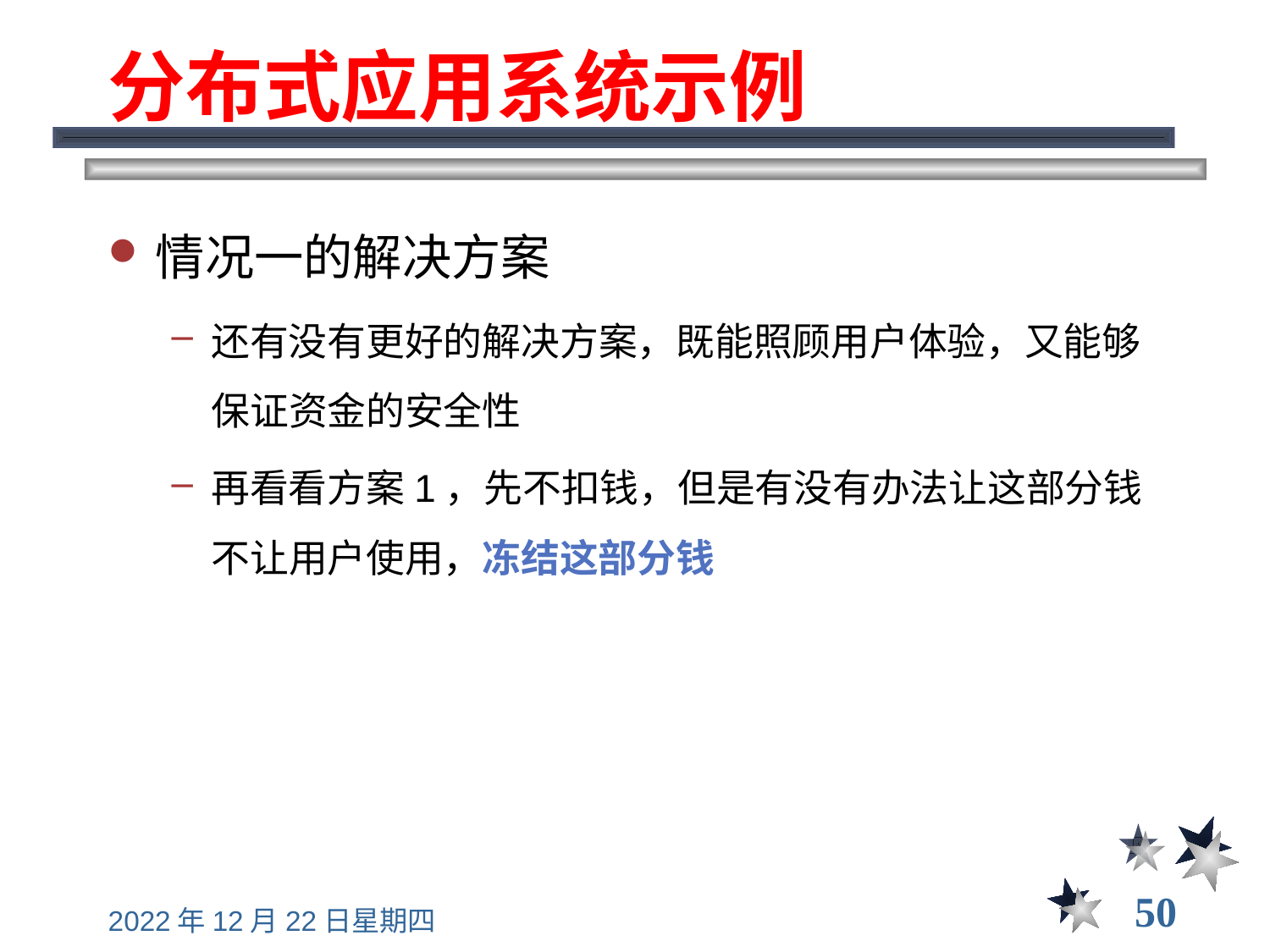

# 分布式应用系统示例
情况一的解决方案
还有没有更好的解决方案，既能照顾用户体验，又能够保证资金的安全性
再看看方案1，先不扣钱，但是有没有办法让这部分钱不让用户使用，冻结这部分钱

50
2022年12月22日星期四
大数据管理----前言